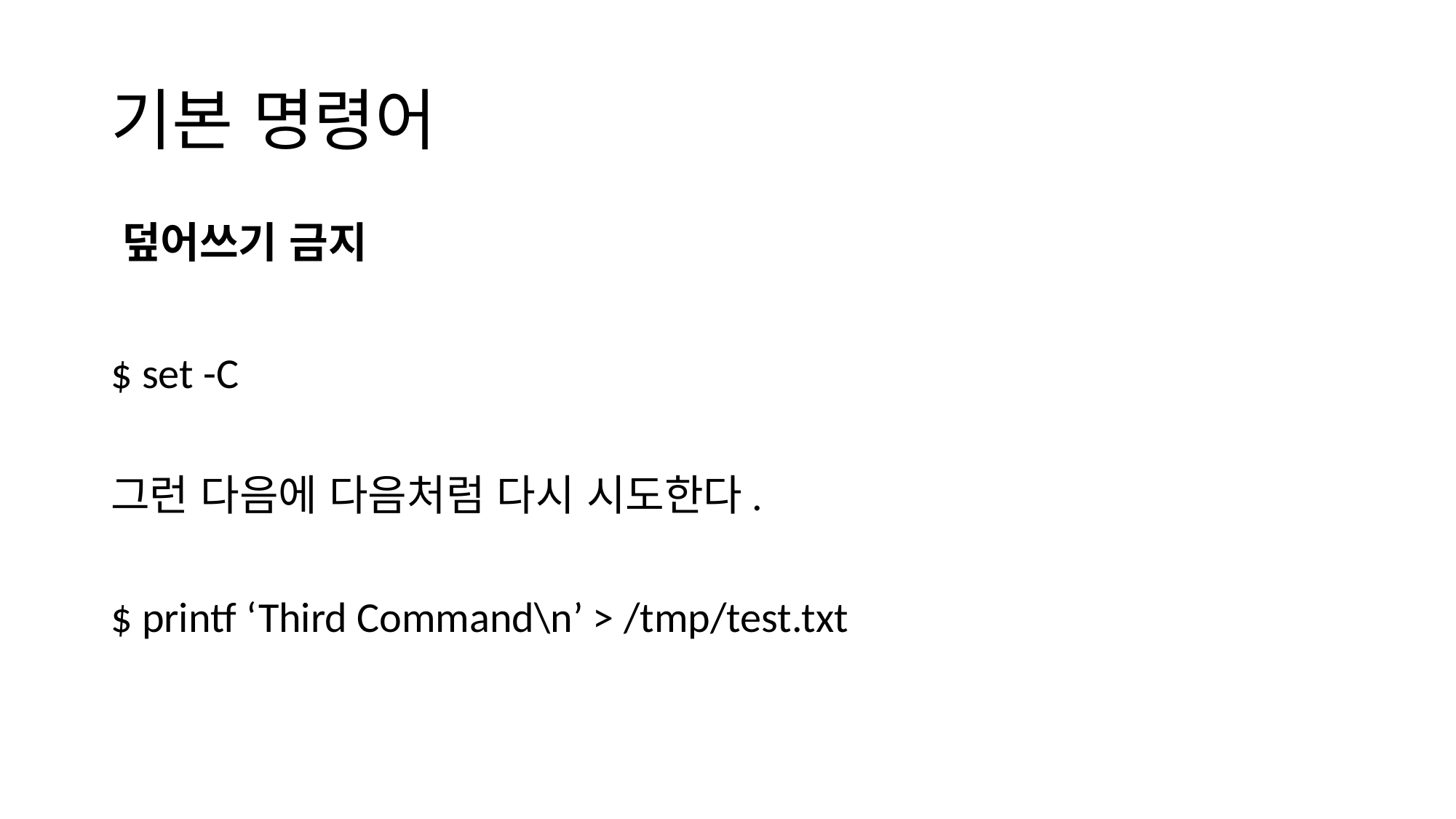

# 기본 명령어
덮어쓰기 금지

$ set -C

그런 다음에 다음처럼 다시 시도한다.

$ printf ‘Third Command\n’ > /tmp/test.txt